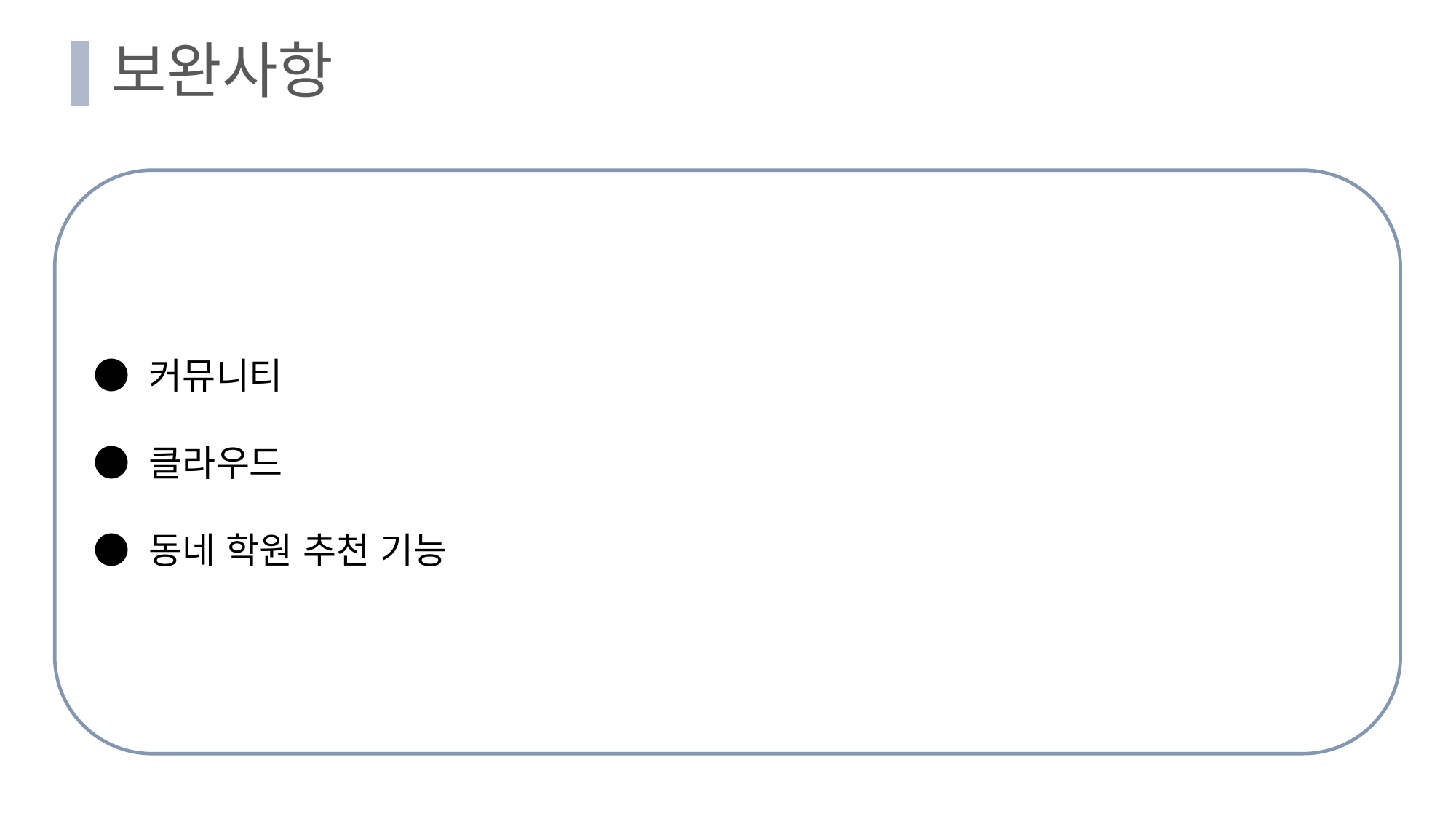

# 보완사항

● 커뮤니티

● 클라우드

● 동네 학원 추천 기능